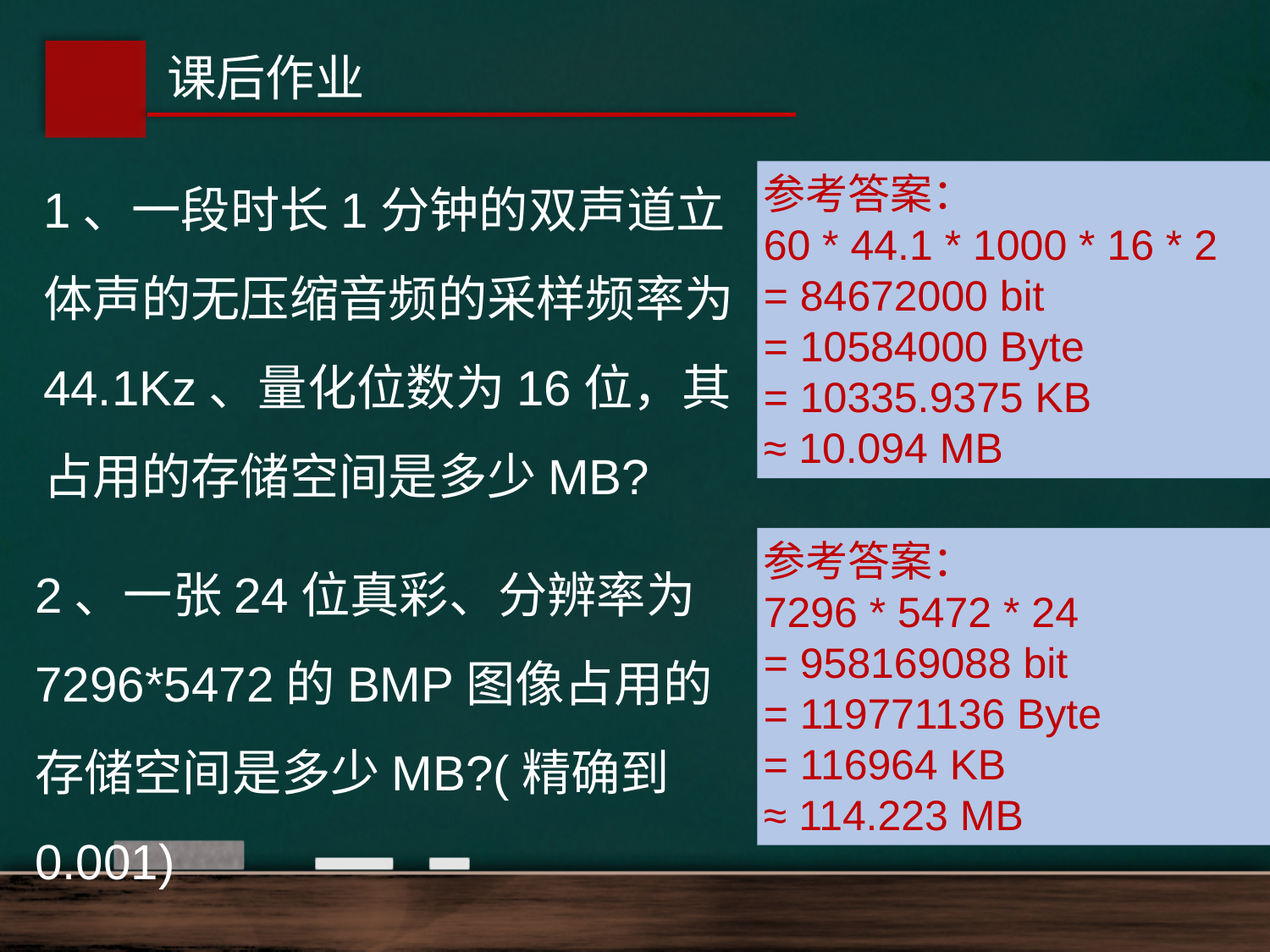

课后作业

1、一段时长1分钟的双声道立体声的无压缩音频的采样频率为44.1Kz、量化位数为16位，其占用的存储空间是多少MB?
参考答案：
60 * 44.1 * 1000 * 16 * 2
= 84672000 bit
= 10584000 Byte
= 10335.9375 KB
≈ 10.094 MB
2、一张24位真彩、分辨率为7296*5472的BMP图像占用的存储空间是多少MB?(精确到0.001)
参考答案：
7296 * 5472 * 24
= 958169088 bit
= 119771136 Byte
= 116964 KB
≈ 114.223 MB